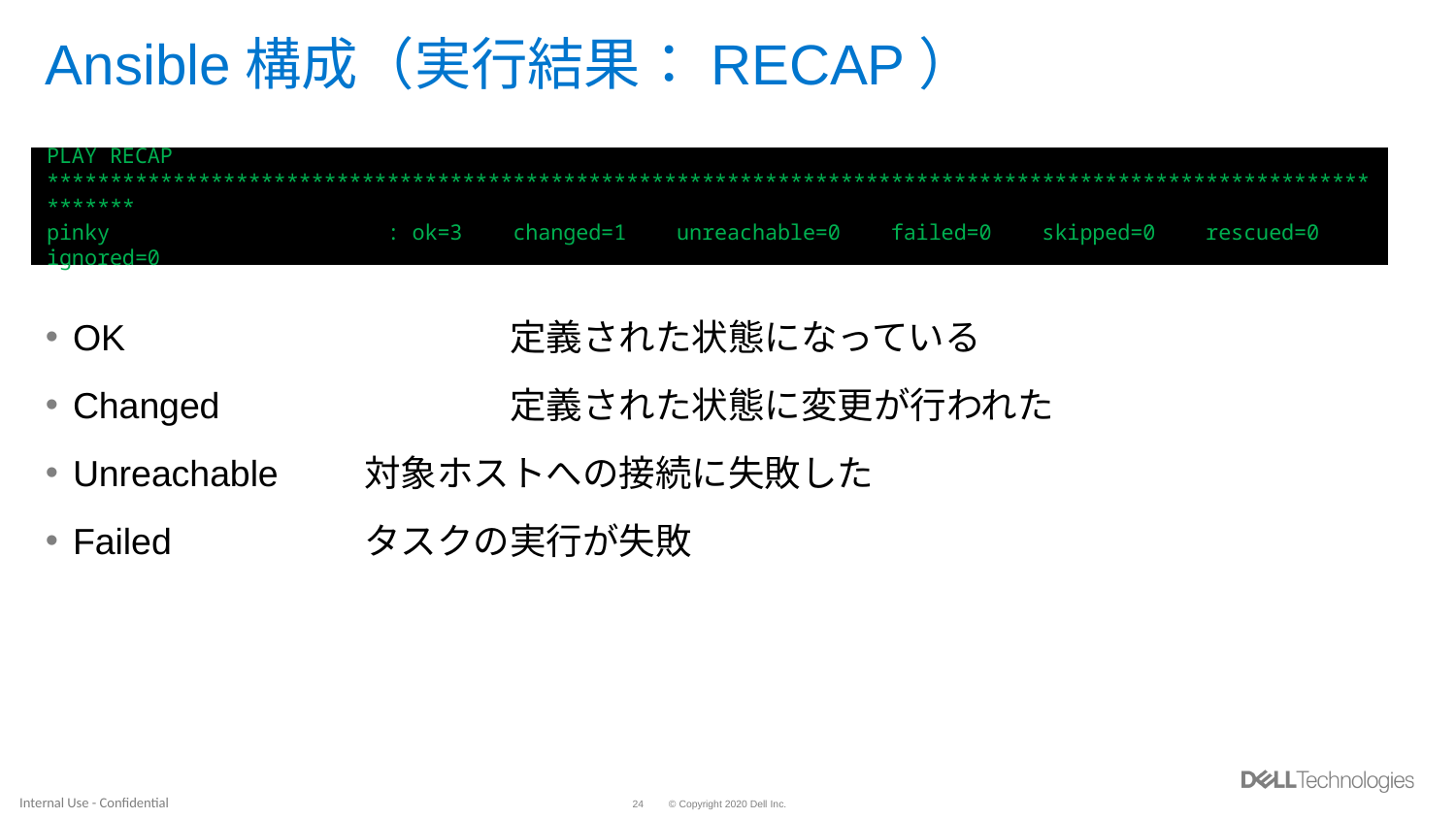

# Ansible構成（実行結果：RECAP）

PLAY RECAP ****************************************************************************************************************
pinky                      : ok=3    changed=1    unreachable=0    failed=0    skipped=0    rescued=0    ignored=0

OK			定義された状態になっている
Changed		定義された状態に変更が行われた
Unreachable	対象ホストへの接続に失敗した
Failed		タスクの実行が失敗